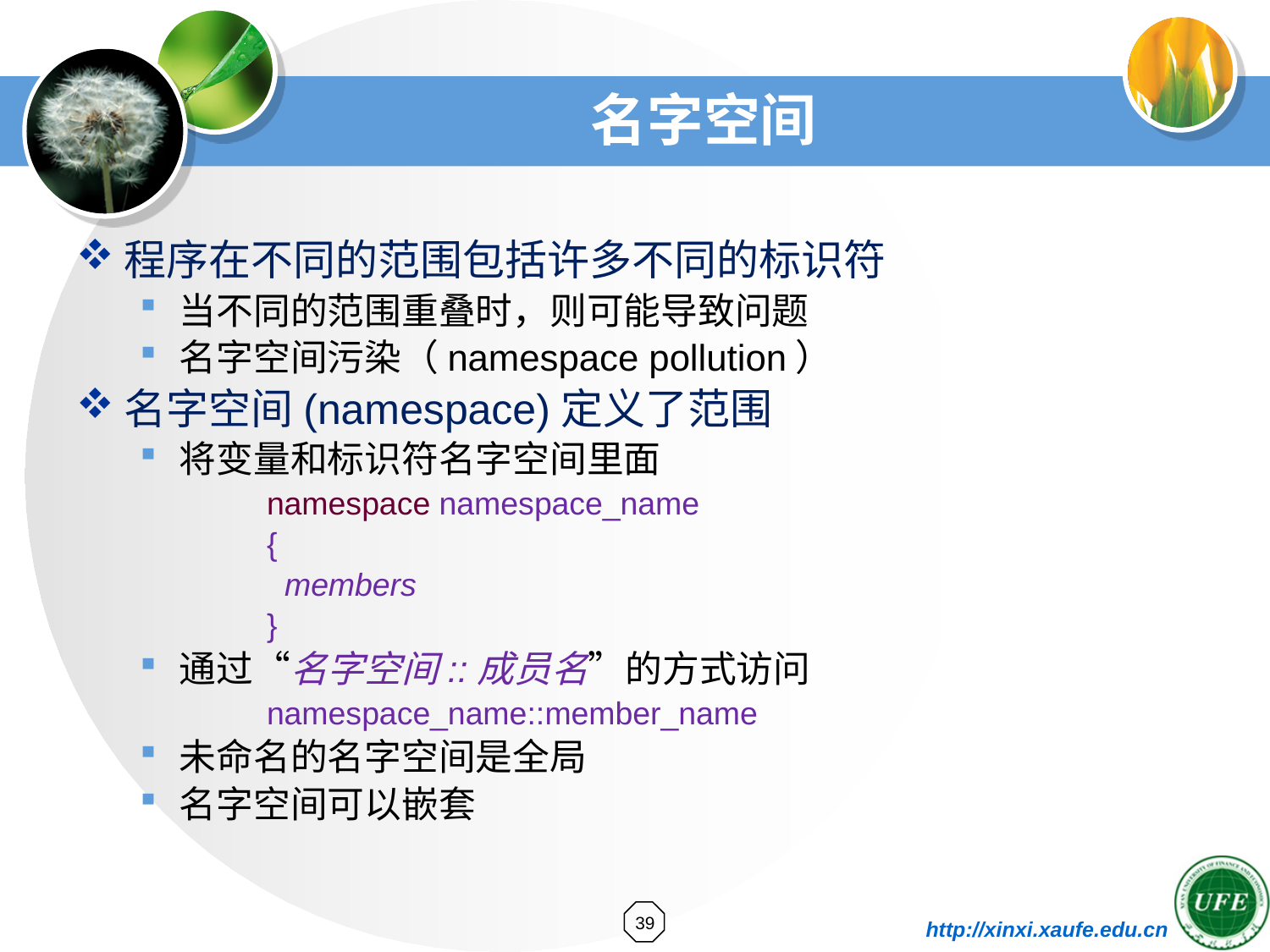

# 名字空间
程序在不同的范围包括许多不同的标识符
当不同的范围重叠时，则可能导致问题
名字空间污染（namespace pollution）
名字空间(namespace)定义了范围
将变量和标识符名字空间里面
namespace namespace_name
{
  members
}
通过“名字空间::成员名”的方式访问
namespace_name::member_name
未命名的名字空间是全局
名字空间可以嵌套
39
http://xinxi.xaufe.edu.cn